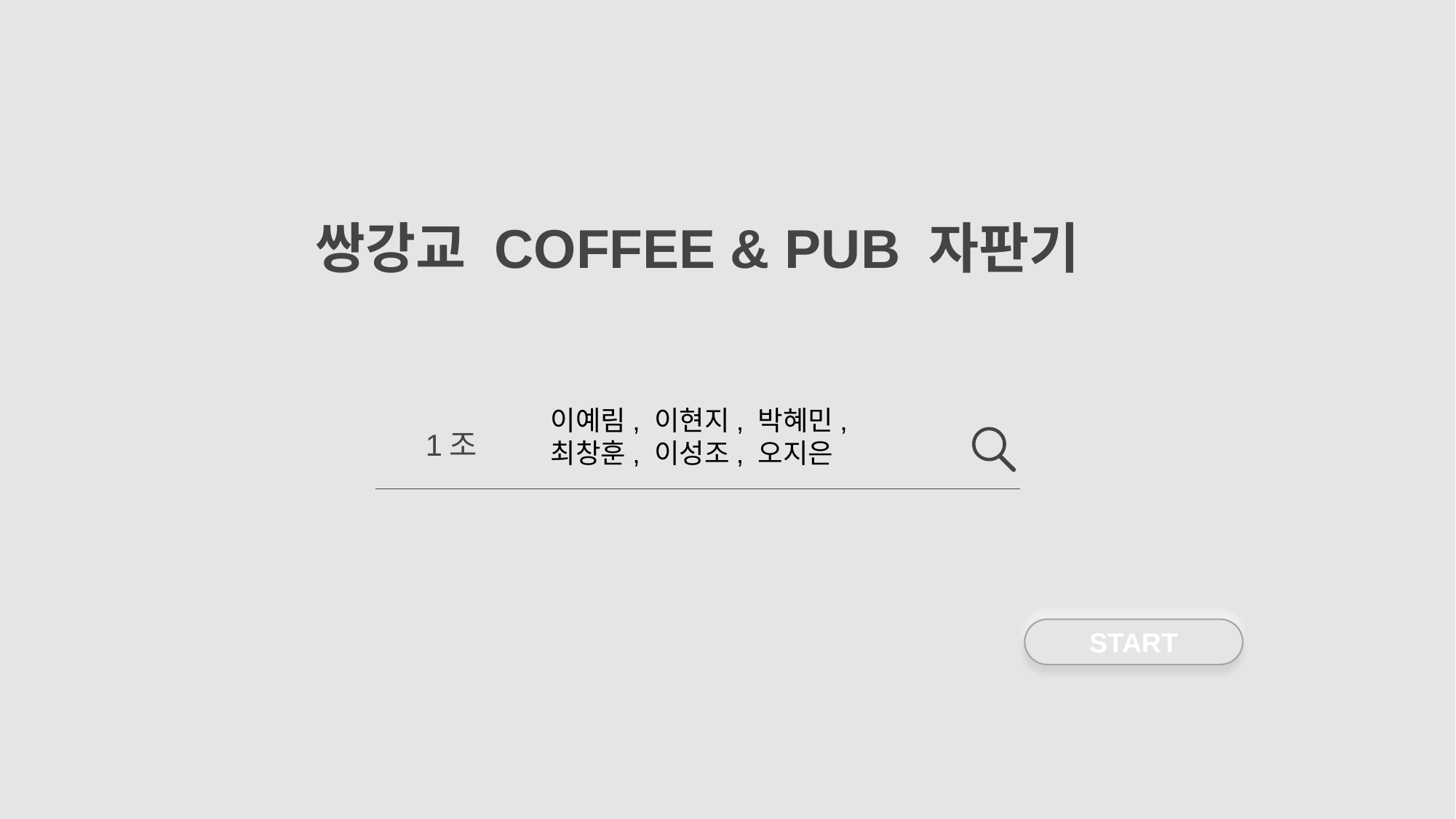

쌍강교 COFFEE & PUB 자판기

이예림, 이현지, 박혜민, 최창훈, 이성조, 오지은
1조

START